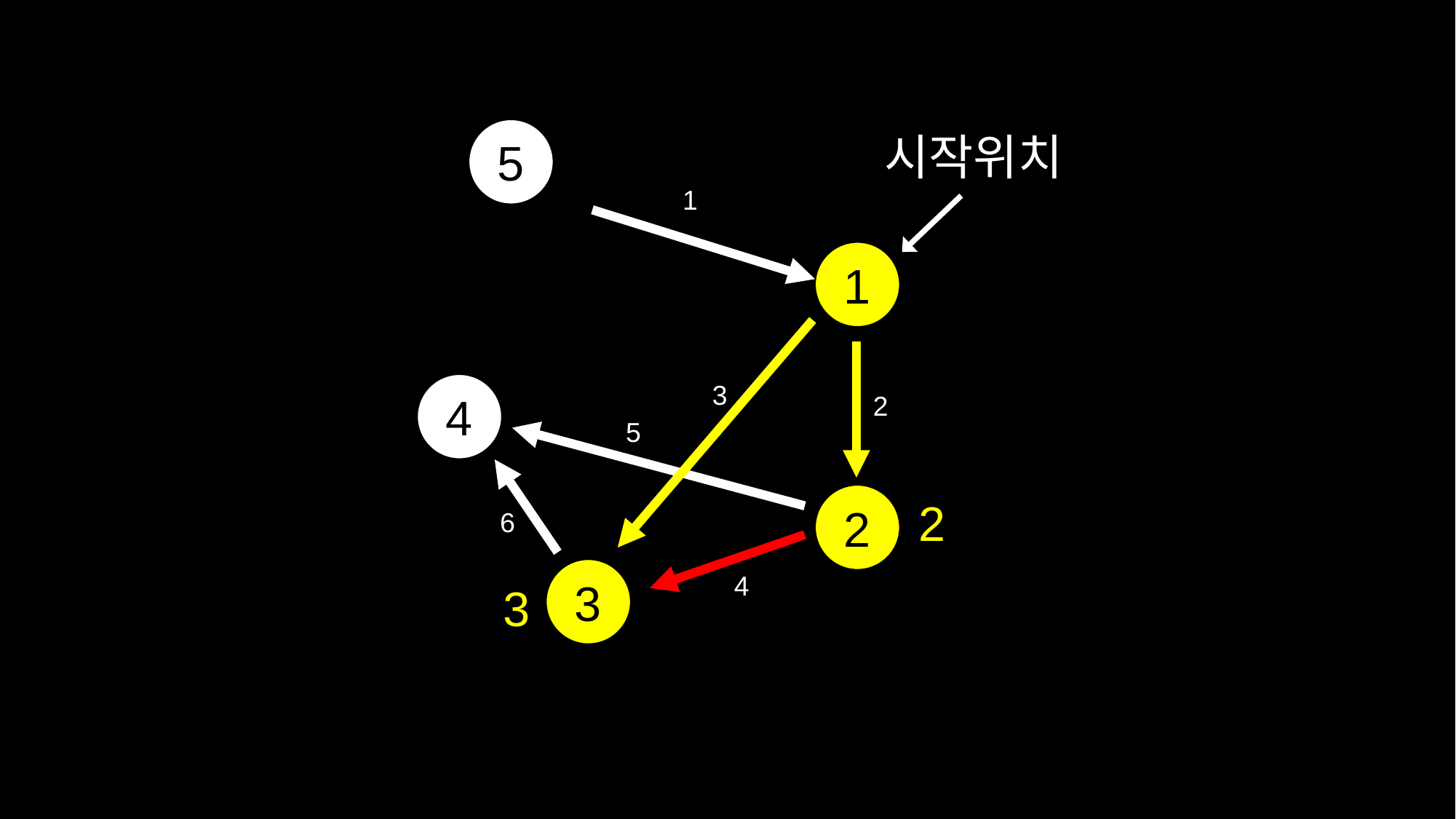

5
시작위치
1

1
3
4
2
5
2
2
6
3
4
3